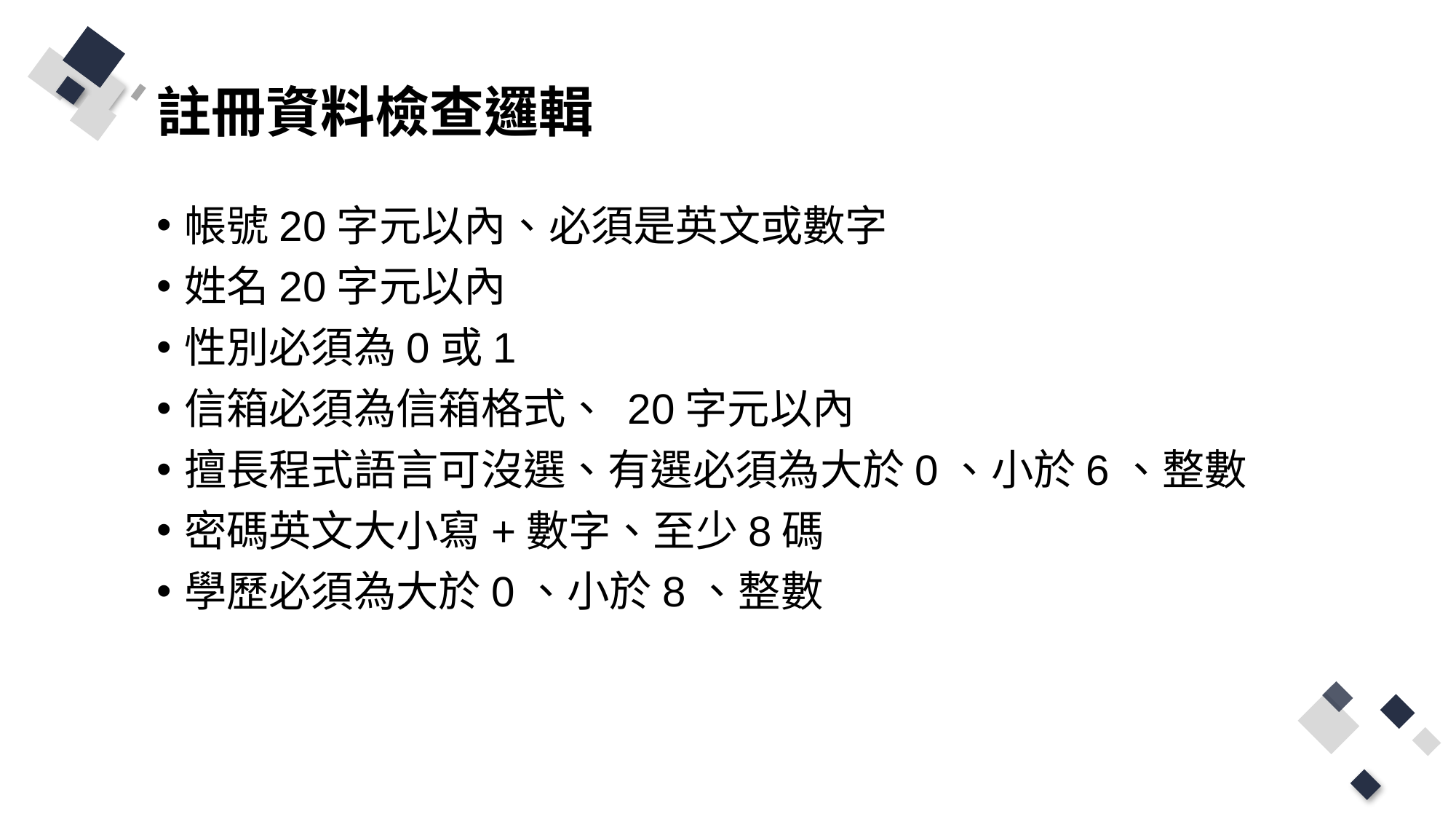

# 註冊資料檢查邏輯
帳號20字元以內、必須是英文或數字
姓名20字元以內
性別必須為0或1
信箱必須為信箱格式、 20字元以內
擅長程式語言可沒選、有選必須為大於0、小於6、整數
密碼英文大小寫+數字、至少8碼
學歷必須為大於0、小於8、整數